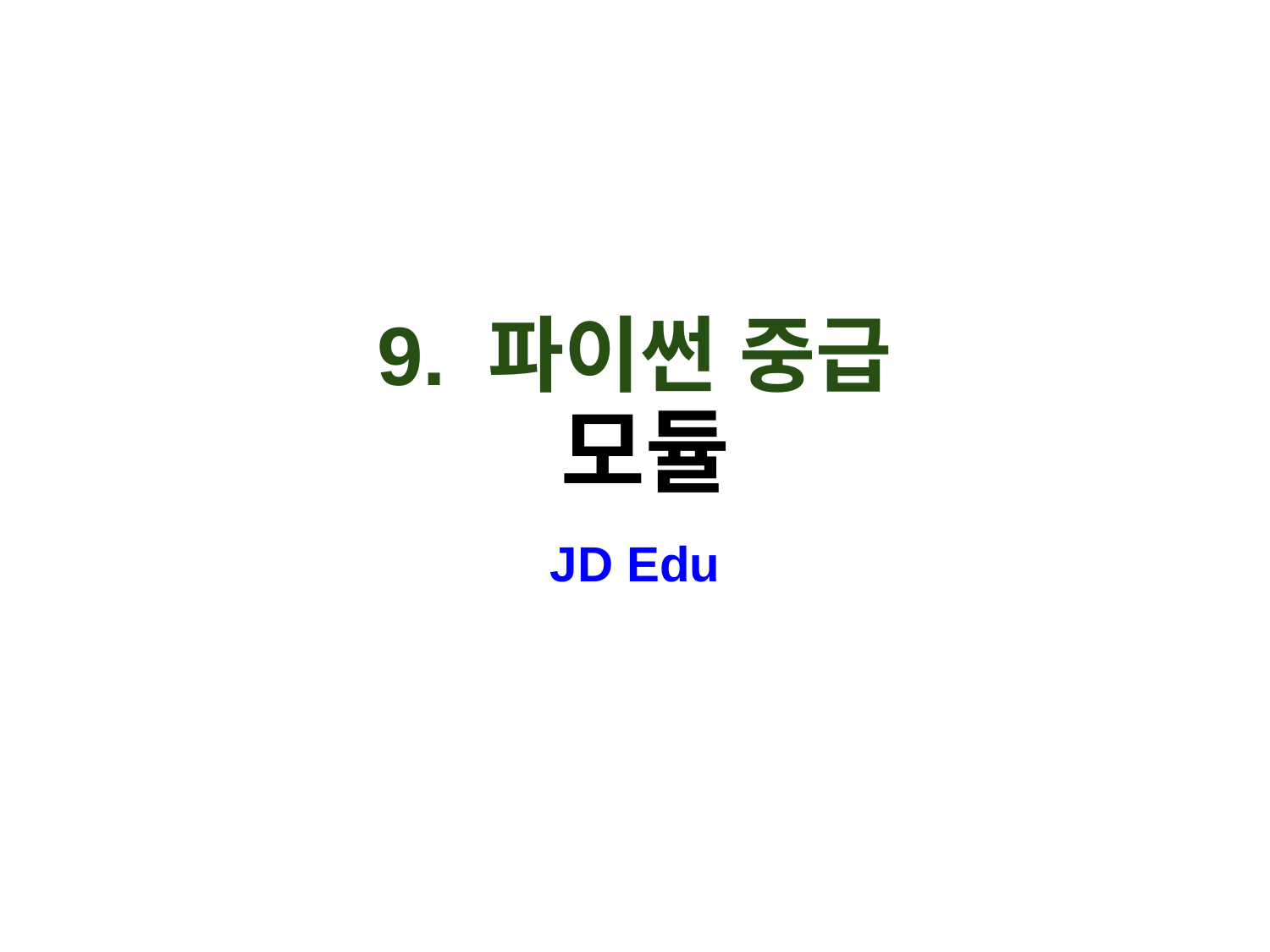

# 9. 파이썬 중급
 모듈
JD Edu